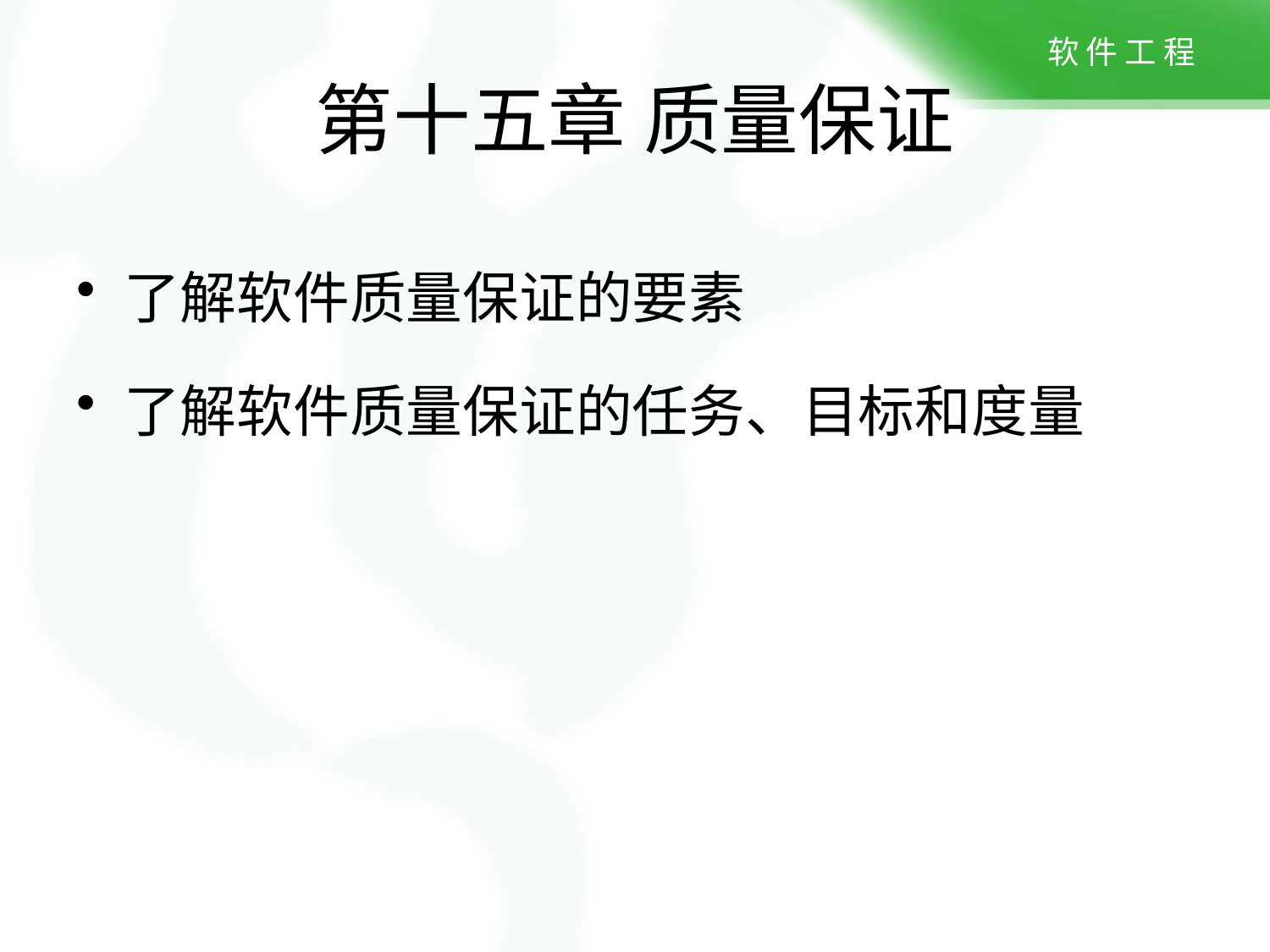

# 第十五章 质量保证
了解软件质量保证的要素
了解软件质量保证的任务、目标和度量